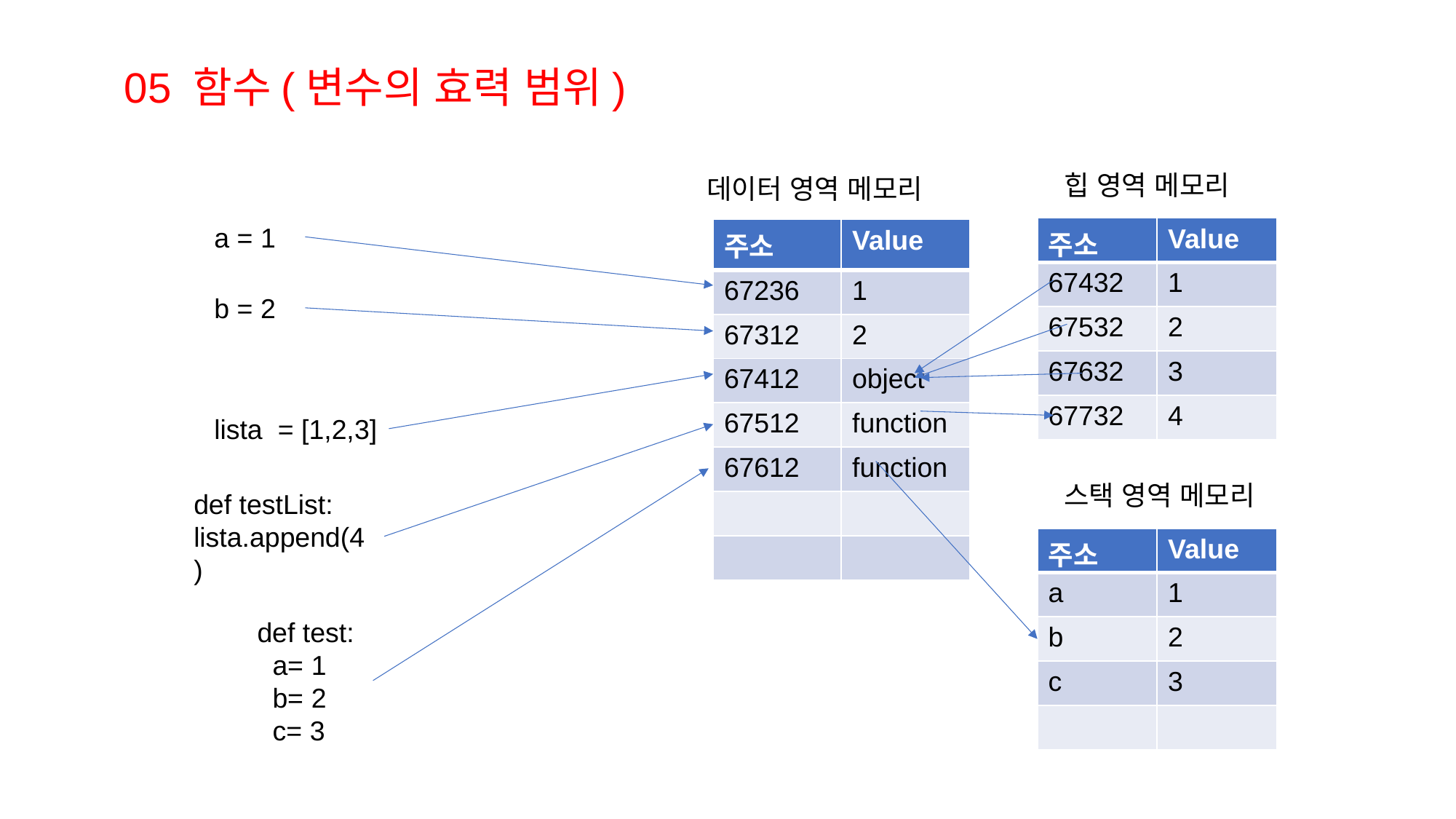

05 함수(변수의 효력 범위)
힙 영역 메모리
데이터 영역 메모리
a = 1
| 주소 | Value |
| --- | --- |
| 67432 | 1 |
| 67532 | 2 |
| 67632 | 3 |
| 67732 | 4 |
| 주소 | Value |
| --- | --- |
| 67236 | 1 |
| 67312 | 2 |
| 67412 | object |
| 67512 | function |
| 67612 | function |
|  |  |
|  |  |
b = 2
lista  = [1,2,3]
스택 영역 메모리
def testList: lista.append(4)
| 주소 | Value |
| --- | --- |
| a | 1 |
| b | 2 |
| c | 3 |
|  |  |

def test:
  a= 1
  b= 2
  c= 3